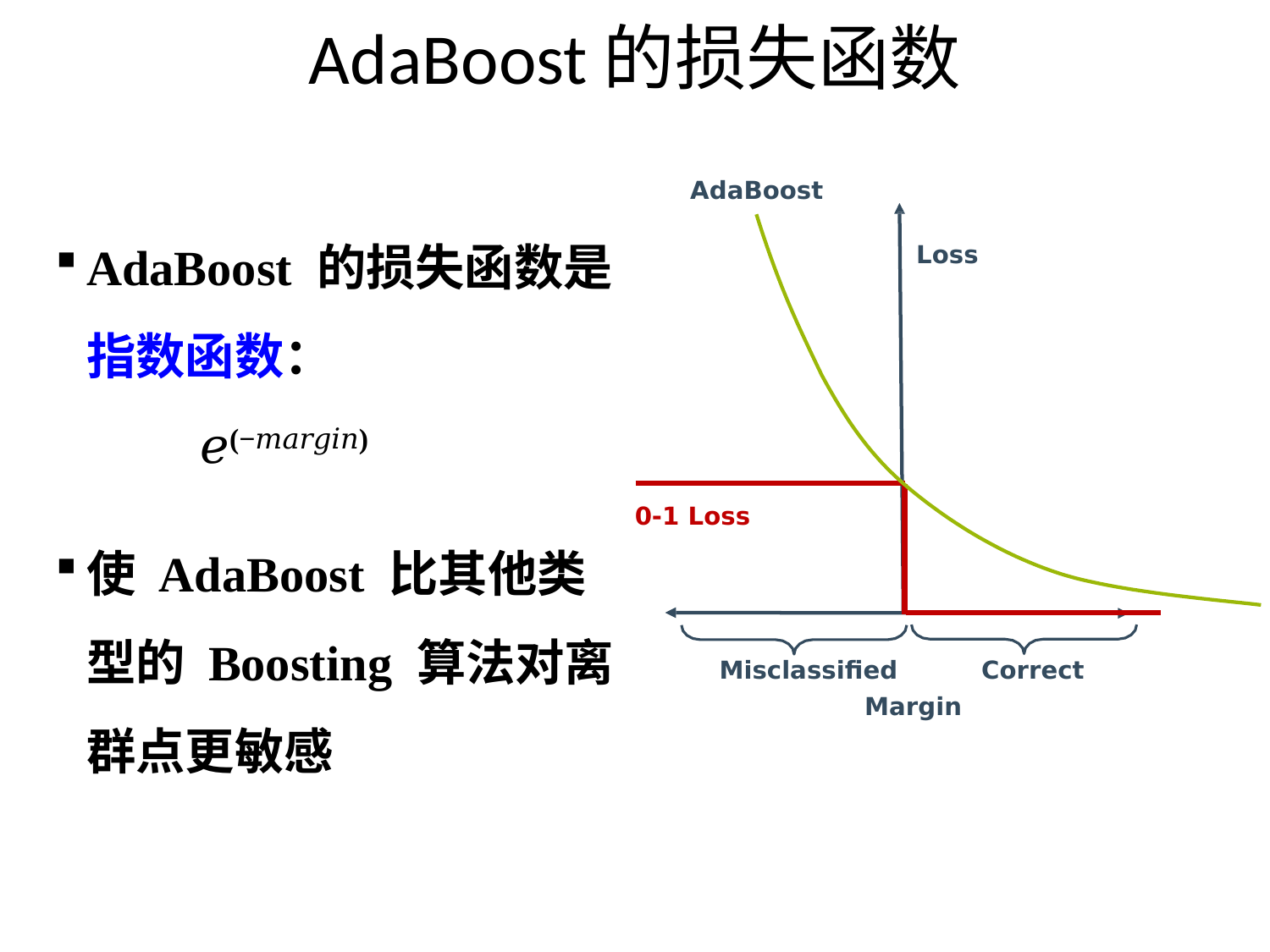

# AdaBoost的损失函数
AdaBoost

AdaBoost 的损失函数是指数函数：
𝑒(−𝑚𝑎𝑟𝑔𝑖𝑛)
使 AdaBoost 比其他类型的 Boosting 算法对离群点更敏感

Loss

0-1 Loss

Misclassified
Margin
Correct